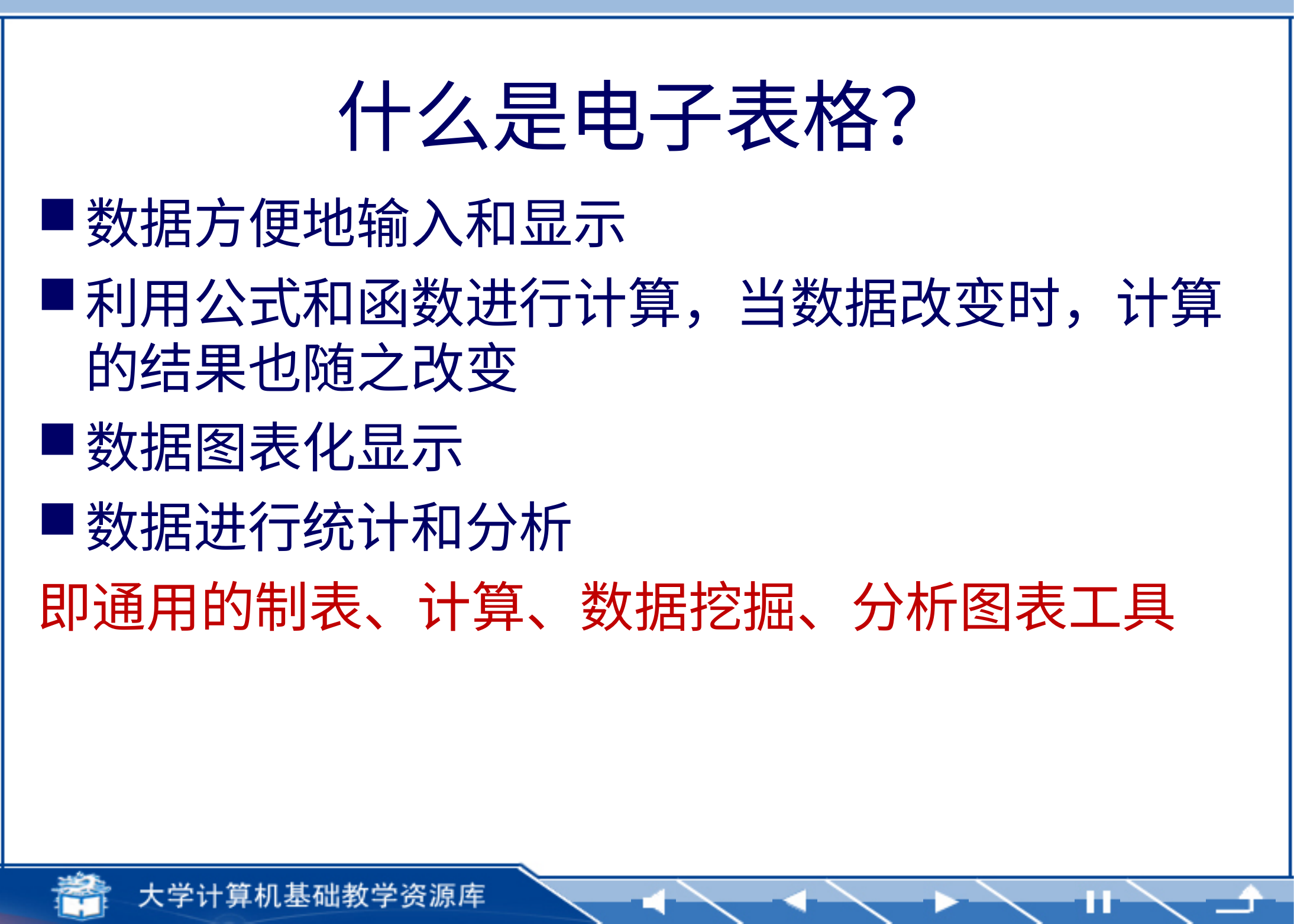

# 什么是电子表格？
数据方便地输入和显示
利用公式和函数进行计算，当数据改变时，计算的结果也随之改变
数据图表化显示
数据进行统计和分析
即通用的制表、计算、数据挖掘、分析图表工具